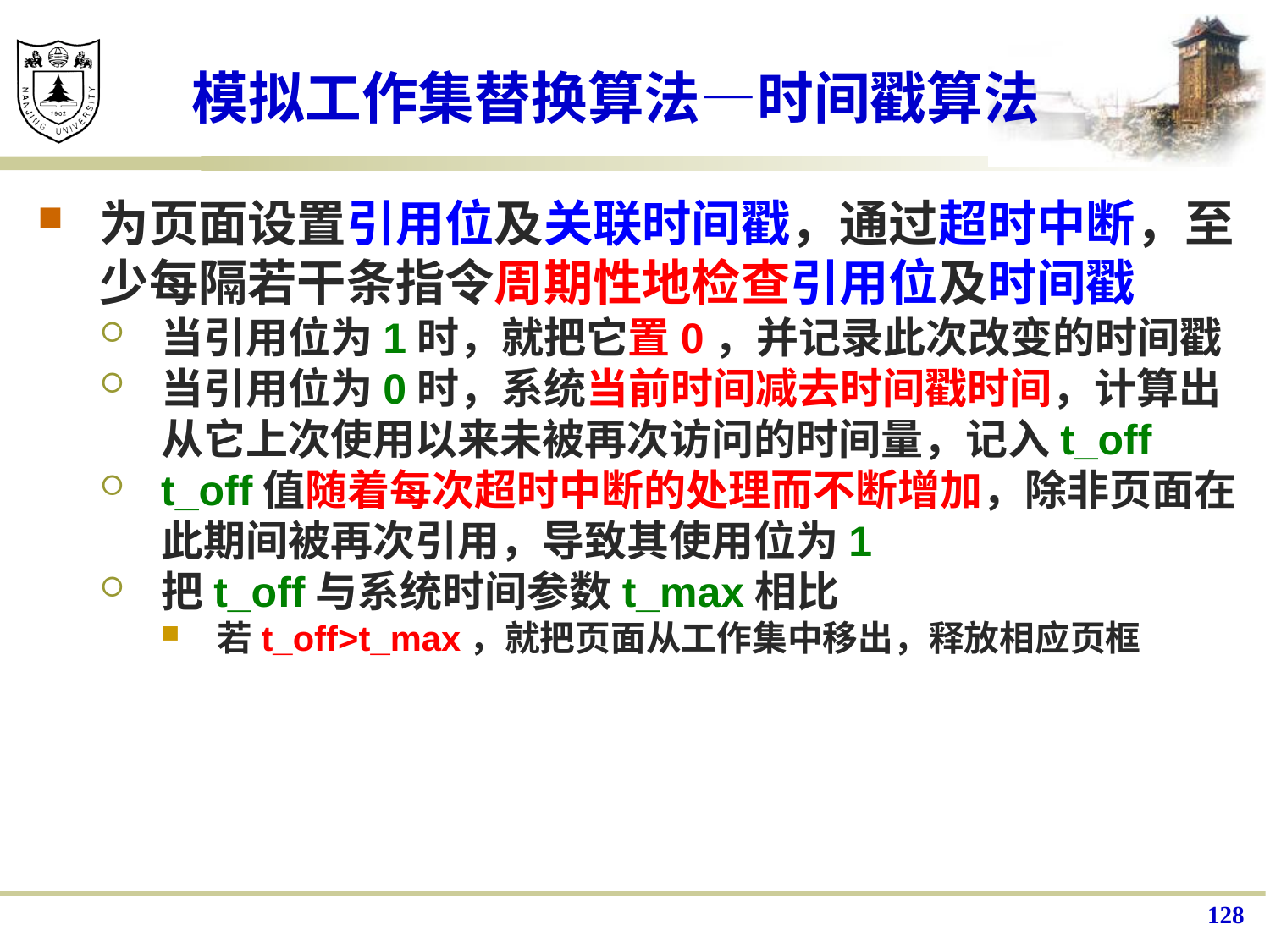

# 模拟工作集替换算法—时间戳算法
为页面设置引用位及关联时间戳，通过超时中断，至少每隔若干条指令周期性地检查引用位及时间戳
当引用位为1时，就把它置0，并记录此次改变的时间戳
当引用位为0时，系统当前时间减去时间戳时间，计算出从它上次使用以来未被再次访问的时间量，记入t_off
t_off值随着每次超时中断的处理而不断增加，除非页面在此期间被再次引用，导致其使用位为1
把t_off与系统时间参数t_max相比
若t_off>t_max，就把页面从工作集中移出，释放相应页框

128